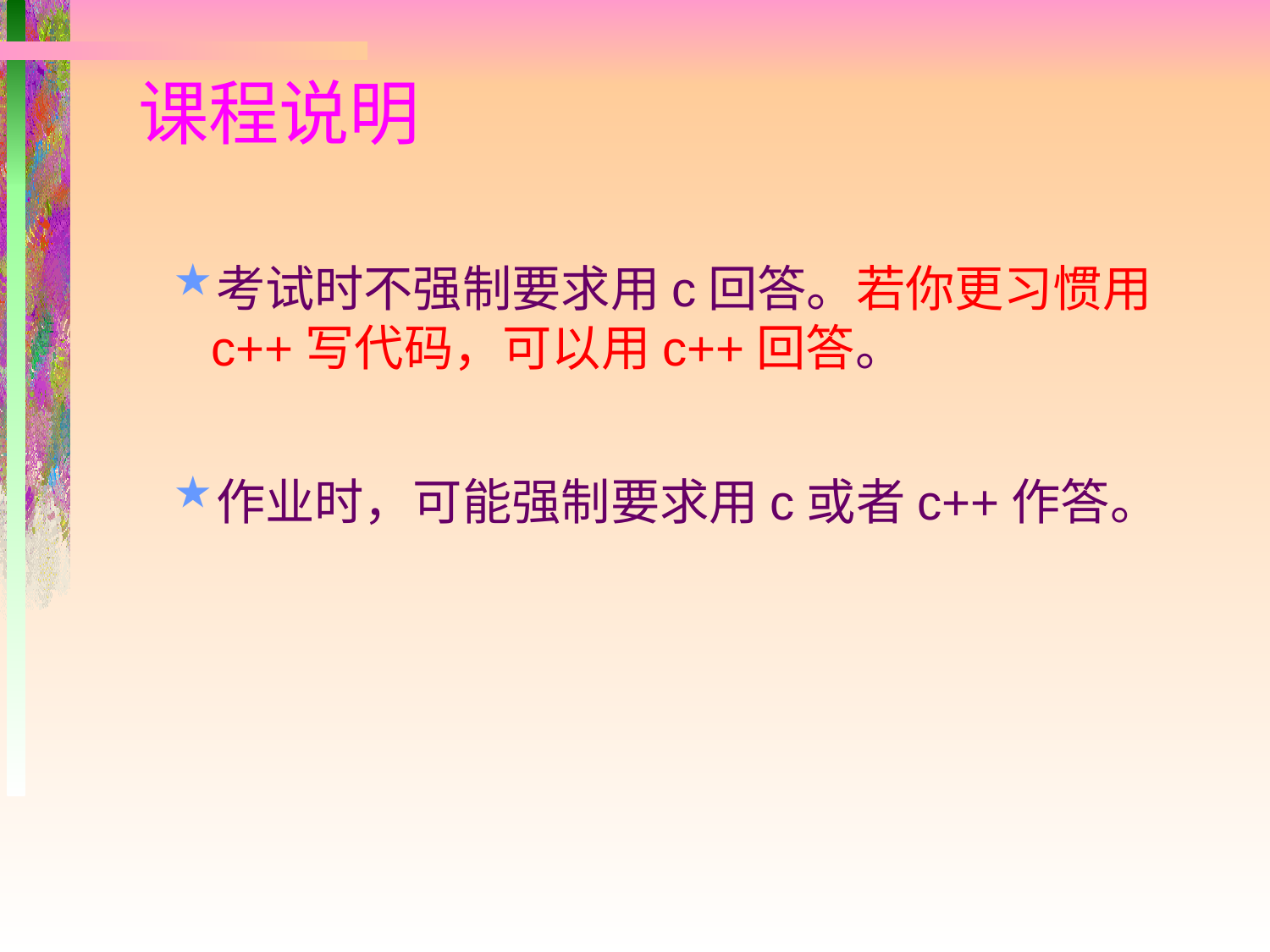

课程说明
# 考试时不强制要求用c回答。若你更习惯用c++写代码，可以用c++回答。

作业时，可能强制要求用c或者c++作答。